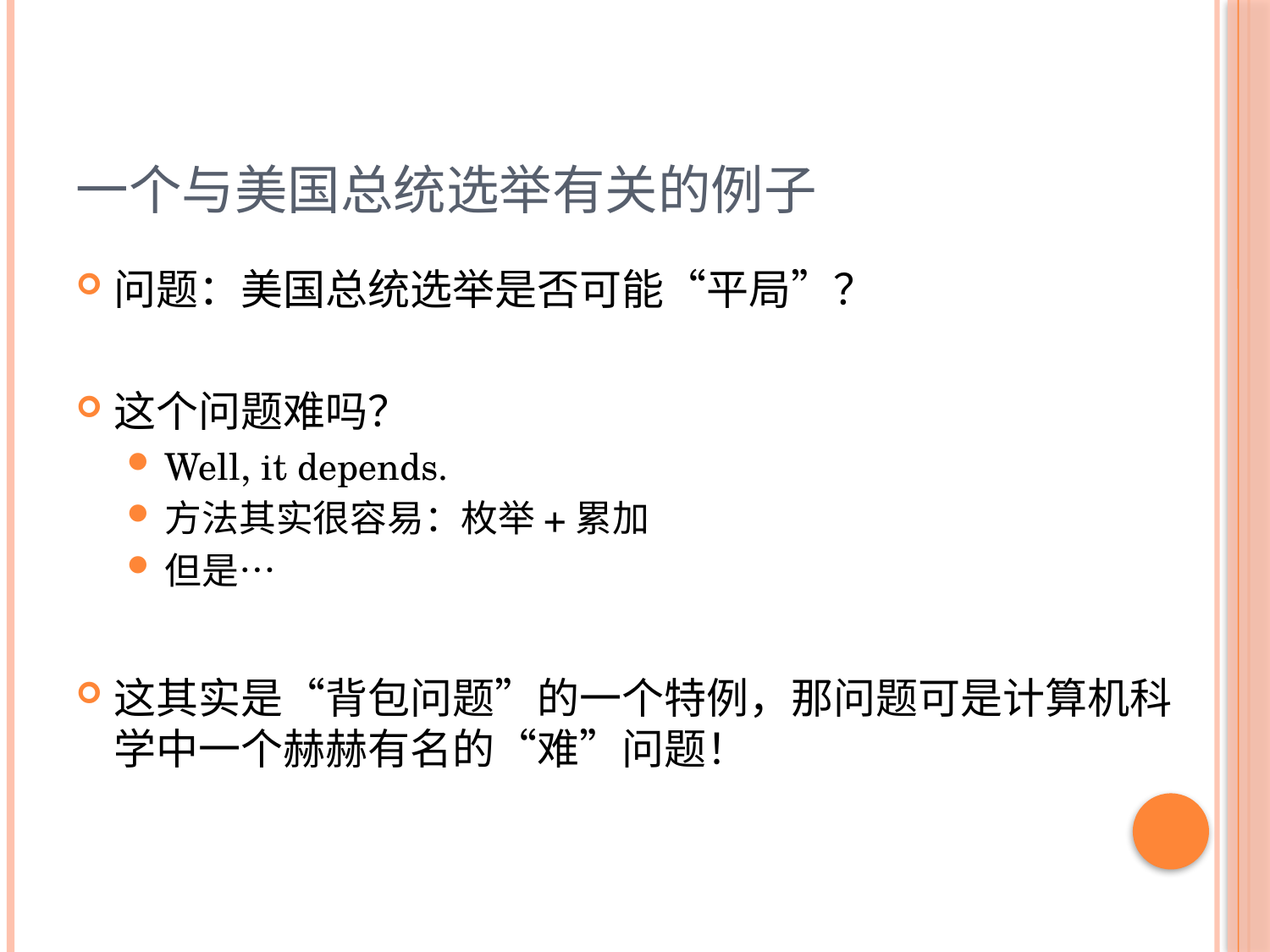

# 一个与美国总统选举有关的例子
问题：美国总统选举是否可能“平局”？

这个问题难吗？
Well, it depends.
方法其实很容易：枚举+累加
但是…

这其实是“背包问题”的一个特例，那问题可是计算机科学中一个赫赫有名的“难”问题！